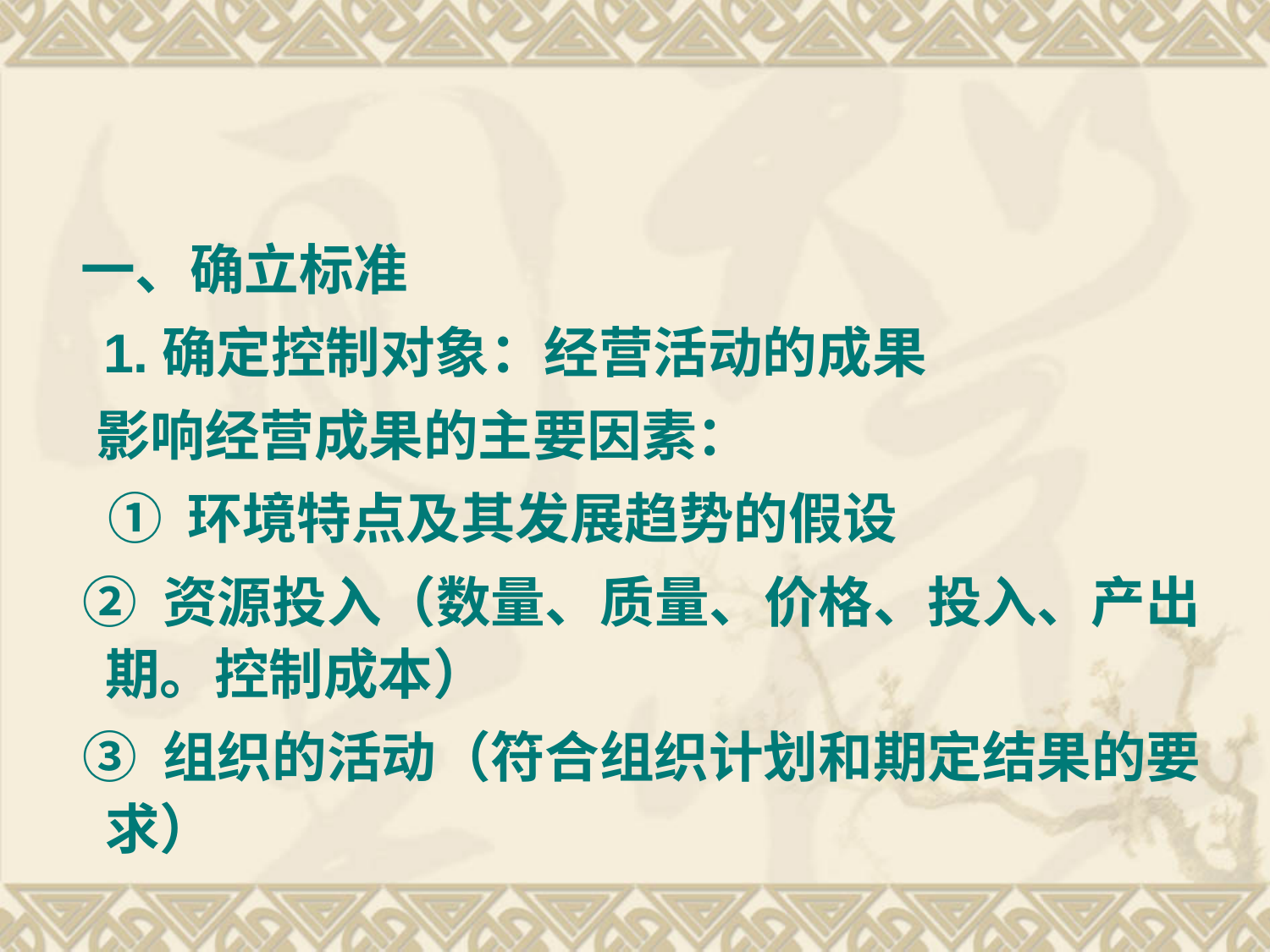

#
 一、确立标准
   1.确定控制对象：经营活动的成果
  影响经营成果的主要因素：
    ① 环境特点及其发展趋势的假设
  ② 资源投入（数量、质量、价格、投入、产出期。控制成本）
  ③ 组织的活动（符合组织计划和期定结果的要求）